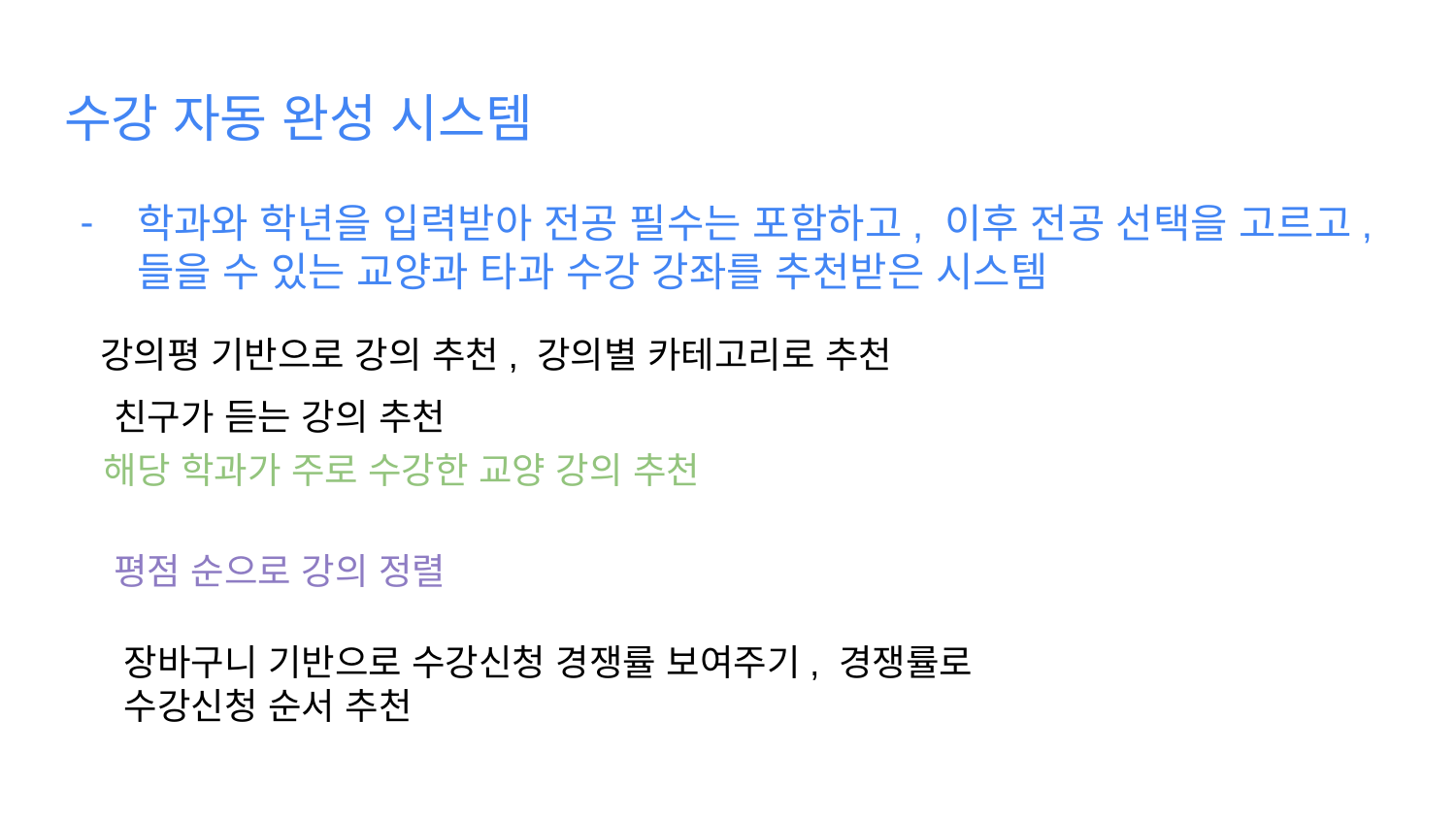

# 수강 자동 완성 시스템

학과와 학년을 입력받아 전공 필수는 포함하고, 이후 전공 선택을 고르고, 들을 수 있는 교양과 타과 수강 강좌를 추천받은 시스템

   해당 학과가 주로 수강한 교양 강의 추천
강의평 기반으로 강의 추천, 강의별 카테고리로 추천
친구가 듣는 강의 추천

평점 순으로 강의 정렬
장바구니 기반으로 수강신청 경쟁률 보여주기, 경쟁률로 수강신청 순서 추천